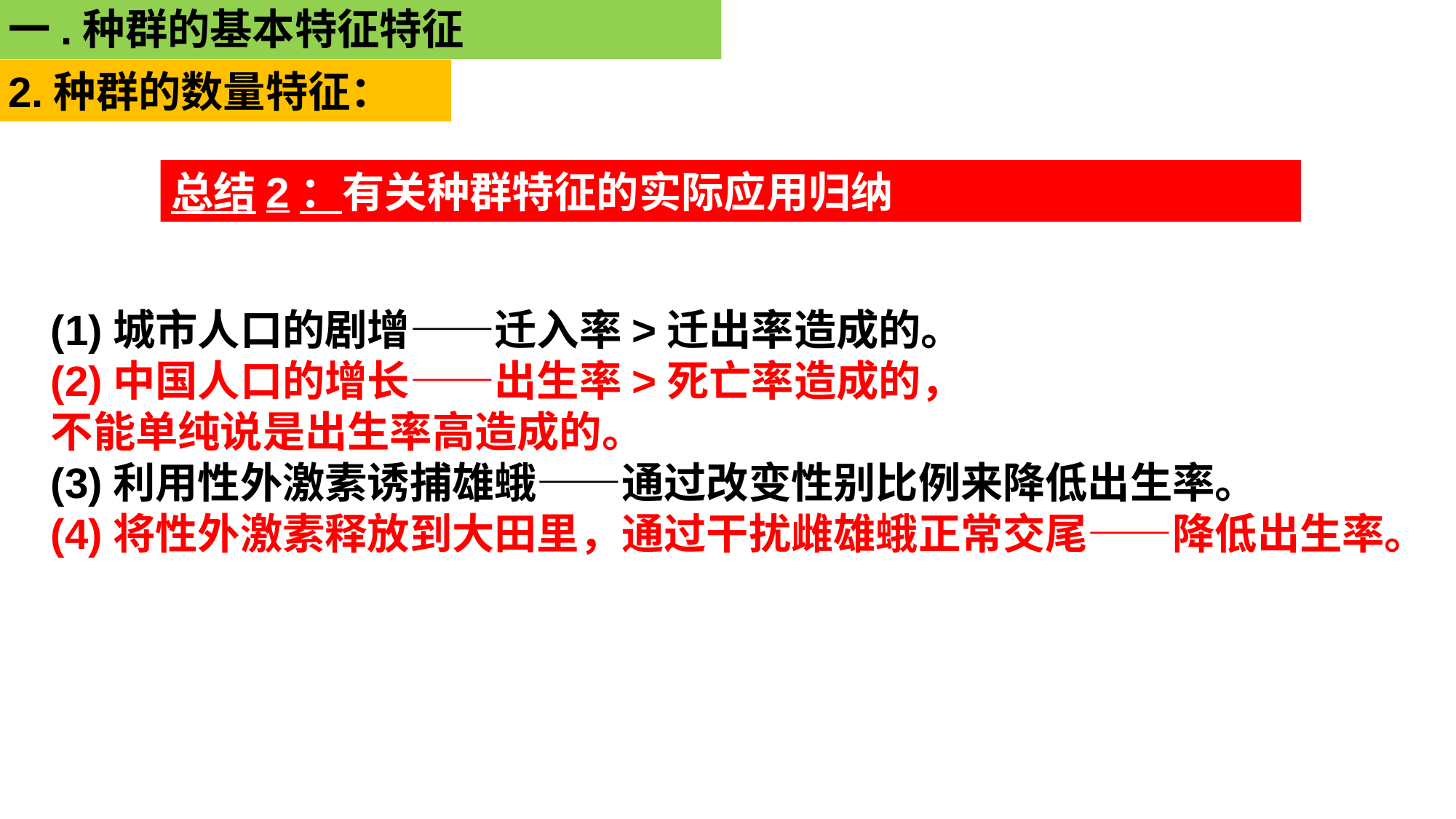

一.种群的基本特征特征
2.种群的数量特征：
总结2：有关种群特征的实际应用归纳
(1)城市人口的剧增——迁入率>迁出率造成的。
(2)中国人口的增长——出生率>死亡率造成的，
不能单纯说是出生率高造成的。
(3)利用性外激素诱捕雄蛾——通过改变性别比例来降低出生率。
(4)将性外激素释放到大田里，通过干扰雌雄蛾正常交尾——降低出生率。